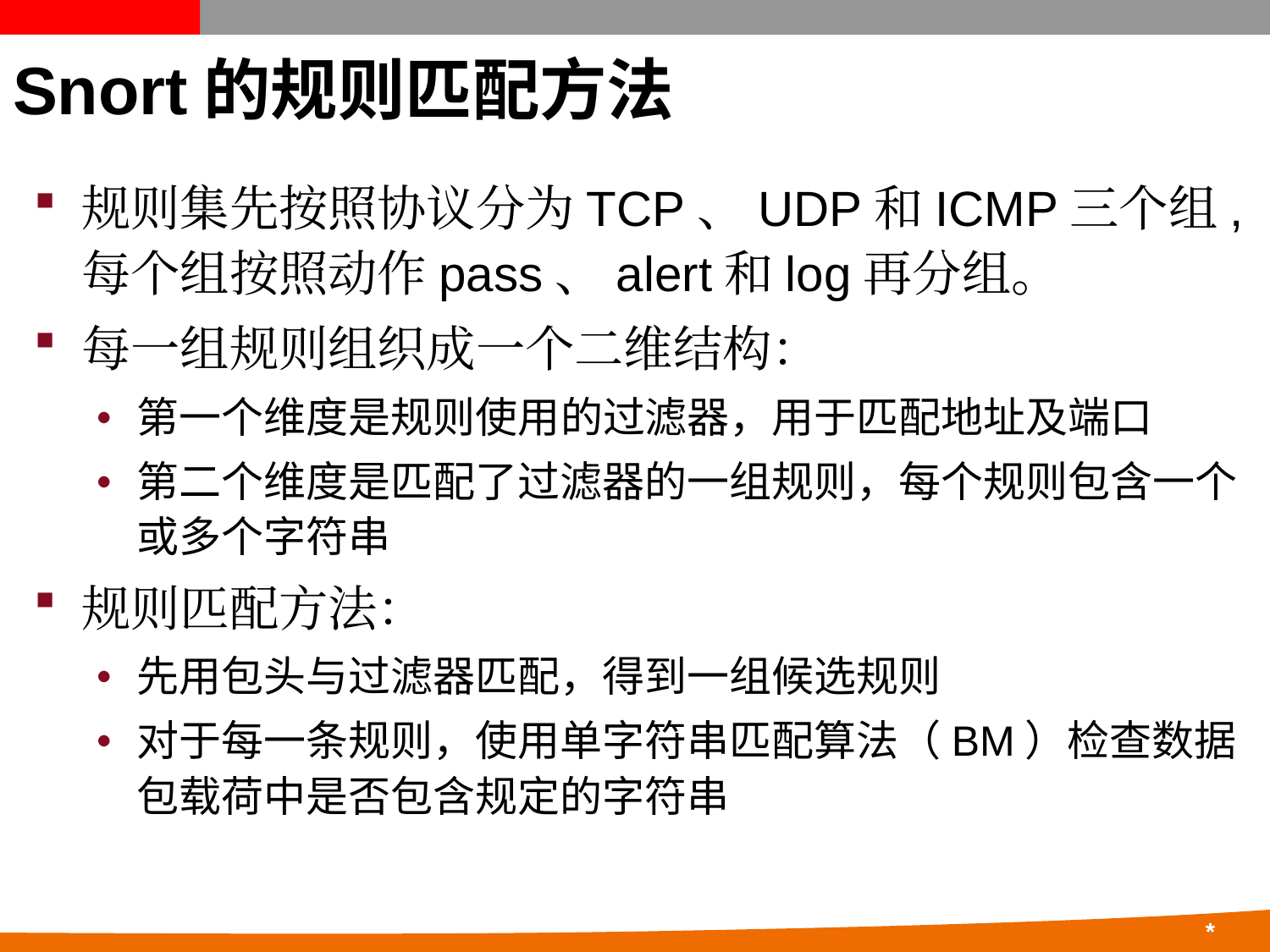

# Snort的规则匹配方法
规则集先按照协议分为TCP、UDP和ICMP三个组,每个组按照动作pass、alert和log再分组。
每一组规则组织成一个二维结构：
第一个维度是规则使用的过滤器，用于匹配地址及端口
第二个维度是匹配了过滤器的一组规则，每个规则包含一个或多个字符串
规则匹配方法：
先用包头与过滤器匹配，得到一组候选规则
对于每一条规则，使用单字符串匹配算法（BM）检查数据包载荷中是否包含规定的字符串